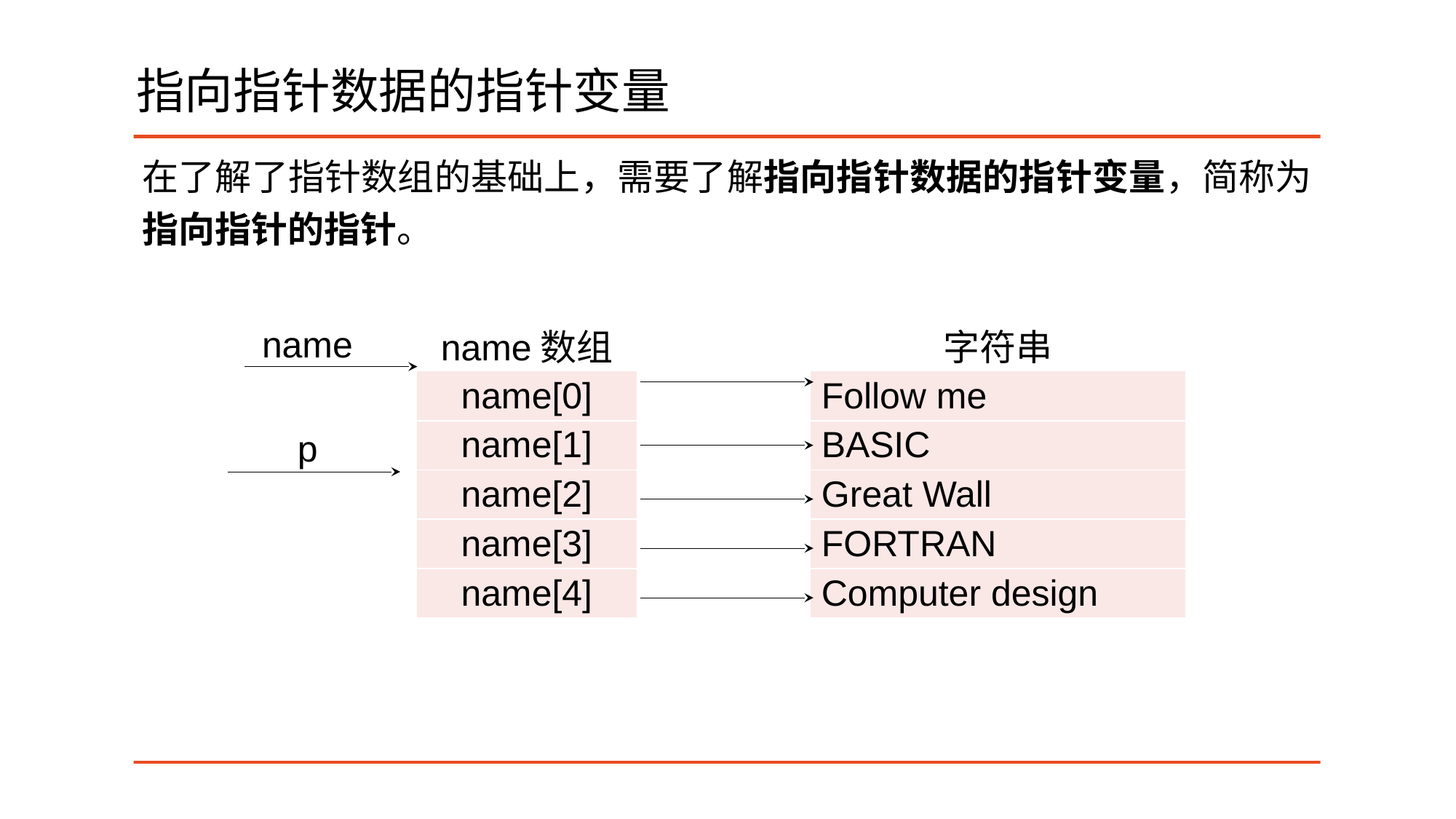

# 指向指针数据的指针变量
在了解了指针数组的基础上，需要了解指向指针数据的指针变量，简称为指向指针的指针。

| name | name数组 |  | 字符串 |
| --- | --- | --- | --- |
|  | name[0] |  | Follow me |
| p | name[1] |  | BASIC |
|  | name[2] |  | Great Wall |
|  | name[3] |  | FORTRAN |
|  | name[4] |  | Computer design |